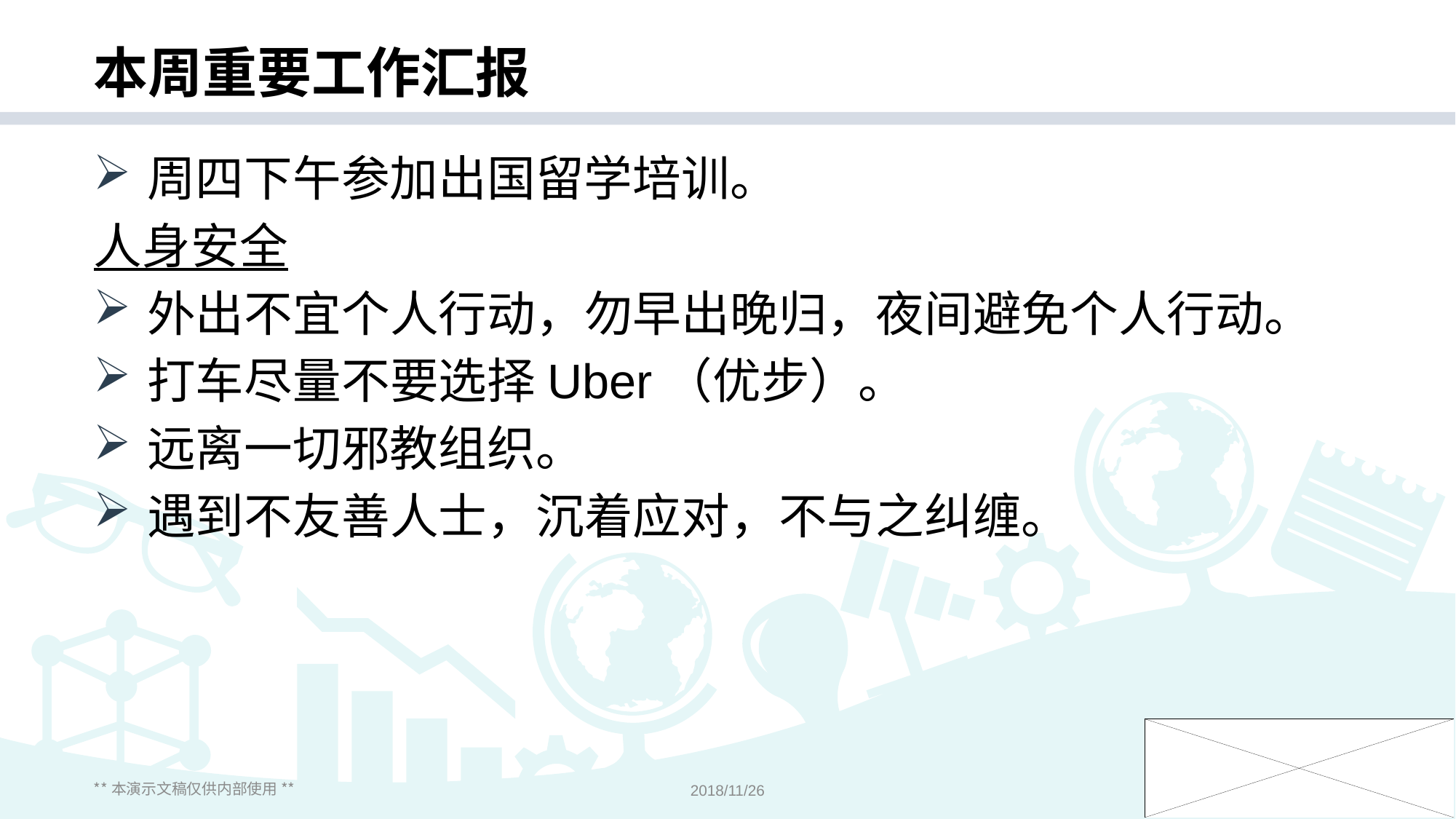

# 本周重要工作汇报
周四下午参加出国留学培训。
人身安全
外出不宜个人行动，勿早出晚归，夜间避免个人行动。
打车尽量不要选择Uber（优步）。
远离一切邪教组织。
遇到不友善人士，沉着应对，不与之纠缠。
** 本演示文稿仅供内部使用 **
2018/11/26
9